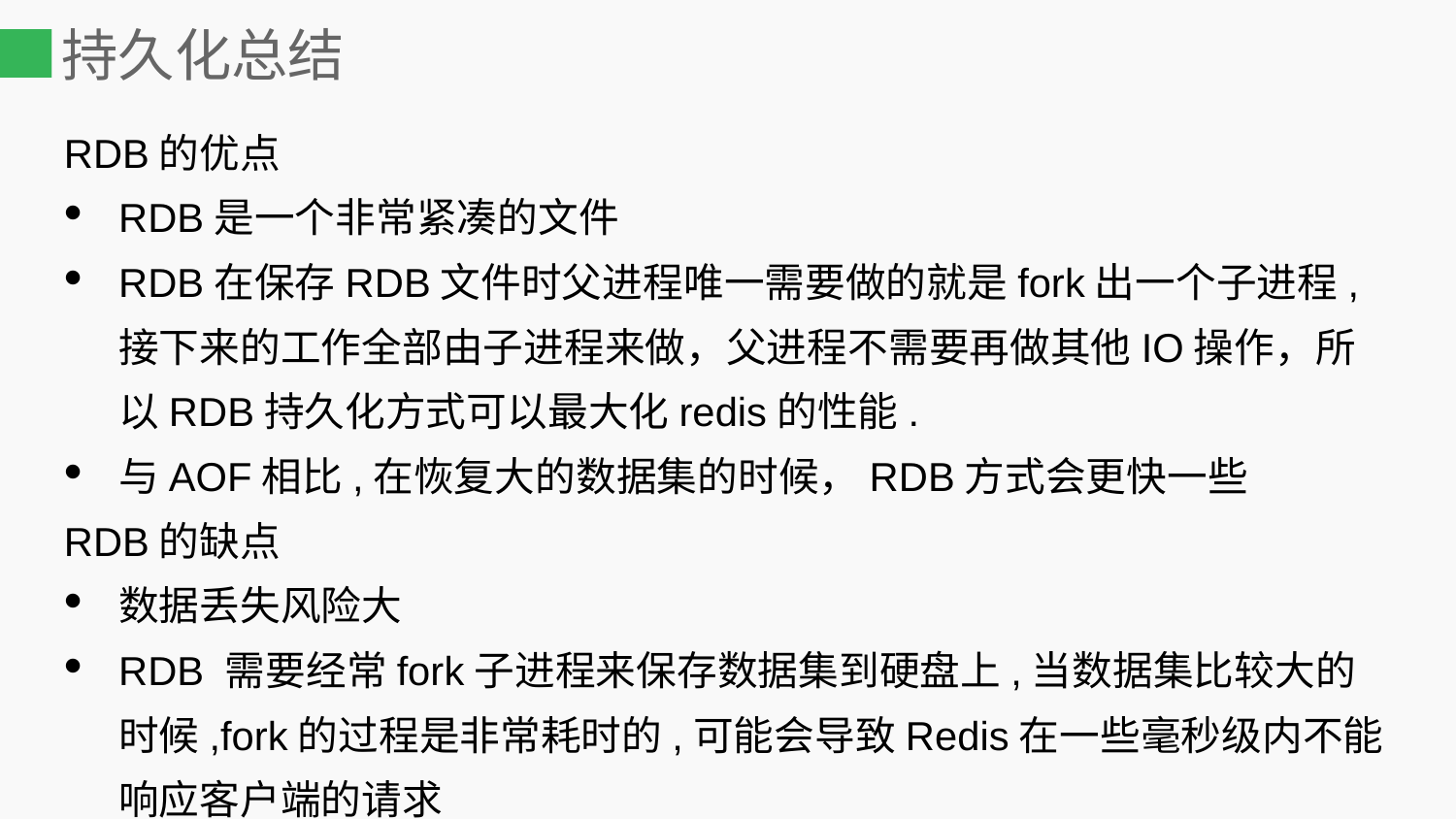

# 持久化总结
RDB的优点
RDB是一个非常紧凑的文件
RDB在保存RDB文件时父进程唯一需要做的就是fork出一个子进程,接下来的工作全部由子进程来做，父进程不需要再做其他IO操作，所以RDB持久化方式可以最大化redis的性能.
与AOF相比,在恢复大的数据集的时候，RDB方式会更快一些
RDB的缺点
数据丢失风险大
RDB 需要经常fork子进程来保存数据集到硬盘上,当数据集比较大的时候,fork的过程是非常耗时的,可能会导致Redis在一些毫秒级内不能响应客户端的请求